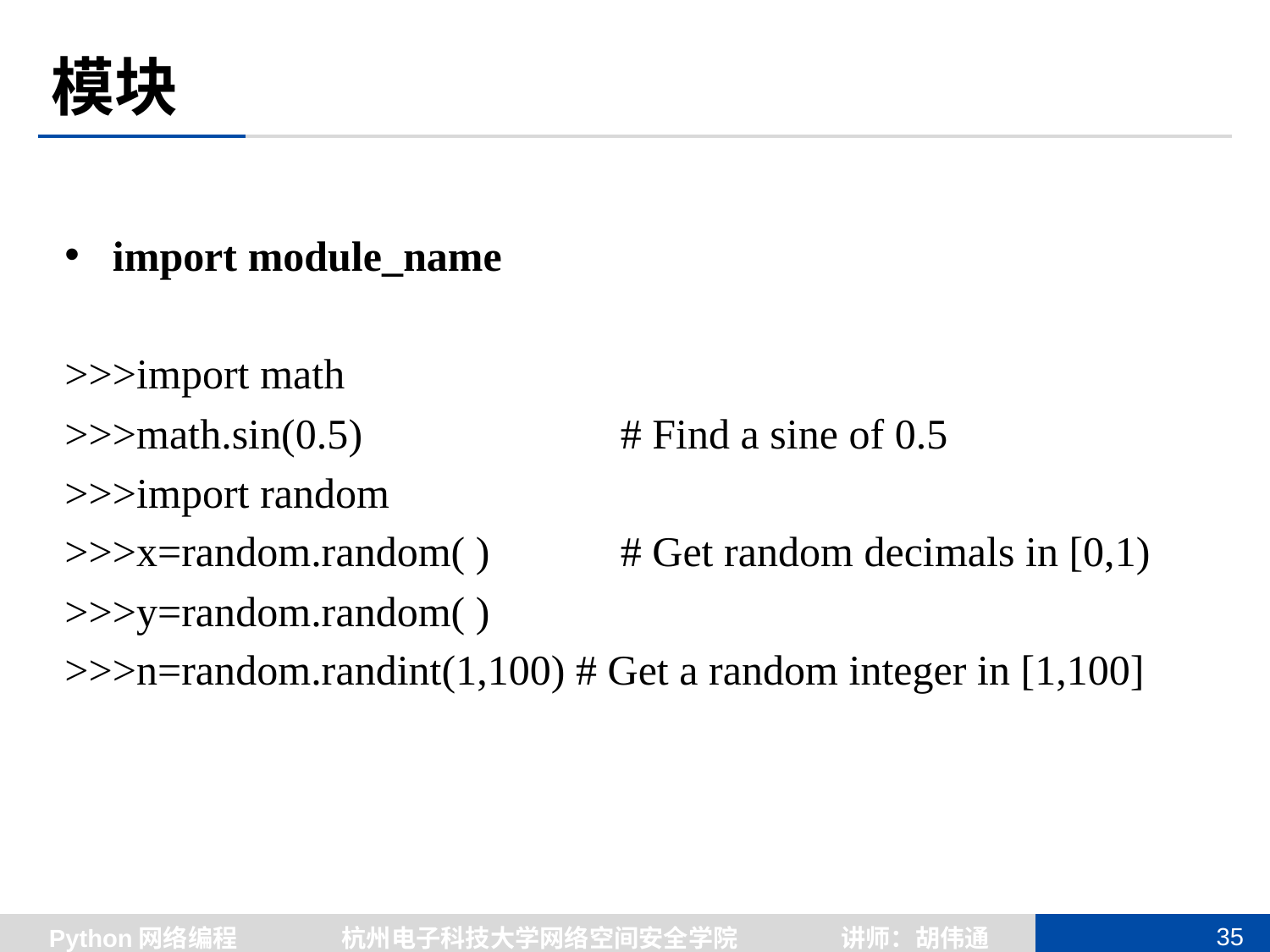

# 模块
import module_name

>>>import math
>>>math.sin(0.5)               	# Find a sine of 0.5
>>>import random
>>>x=random.random( )    	# Get random decimals in [0,1)
>>>y=random.random( )
>>>n=random.randint(1,100) # Get a random integer in [1,100]